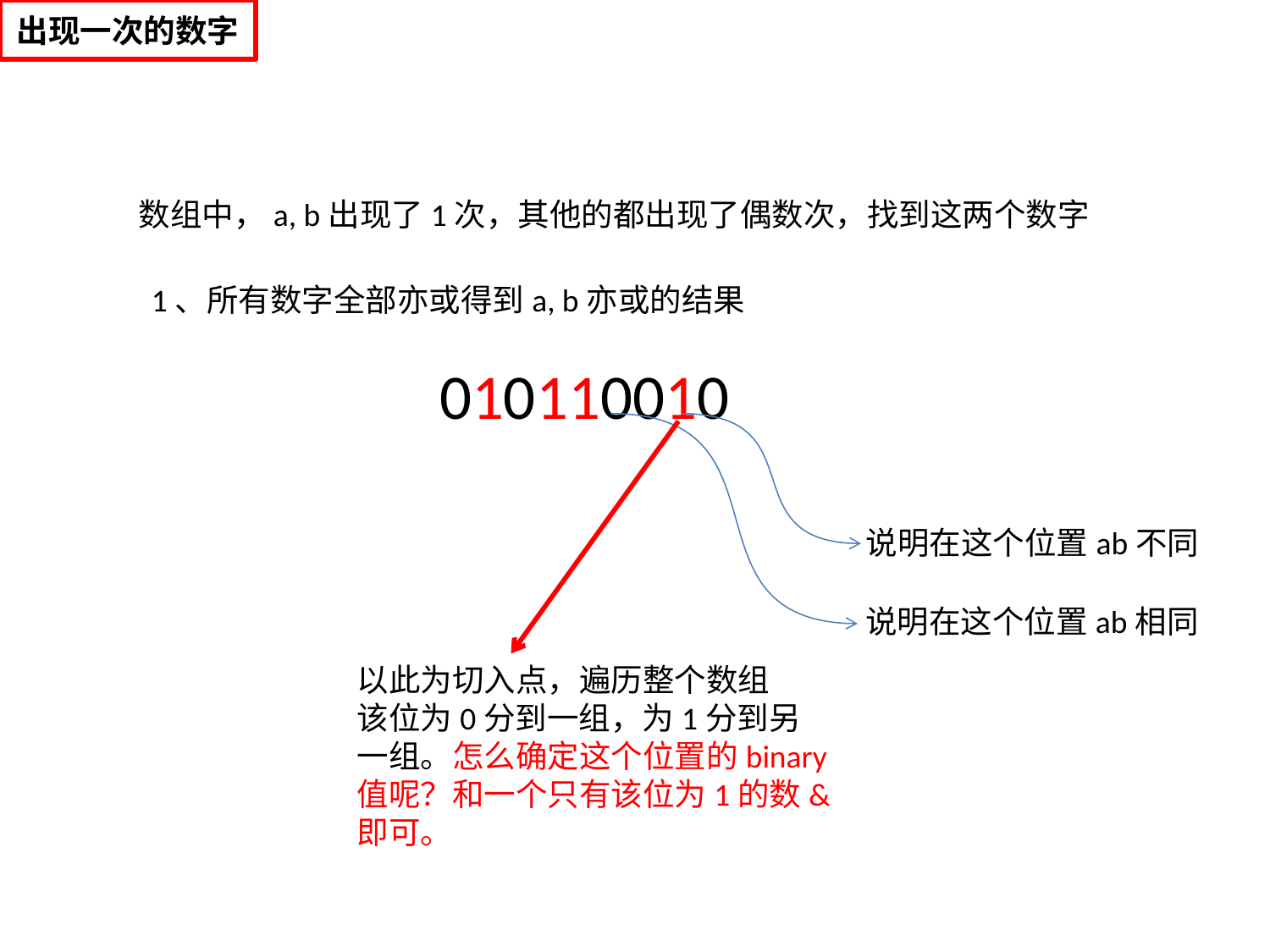

出现一次的数字
数组中，a, b出现了1次，其他的都出现了偶数次，找到这两个数字
1、所有数字全部亦或得到a, b亦或的结果
010110010
说明在这个位置ab不同
说明在这个位置ab相同
以此为切入点，遍历整个数组
该位为0分到一组，为1分到另
一组。怎么确定这个位置的binary
值呢？和一个只有该位为1的数&
即可。